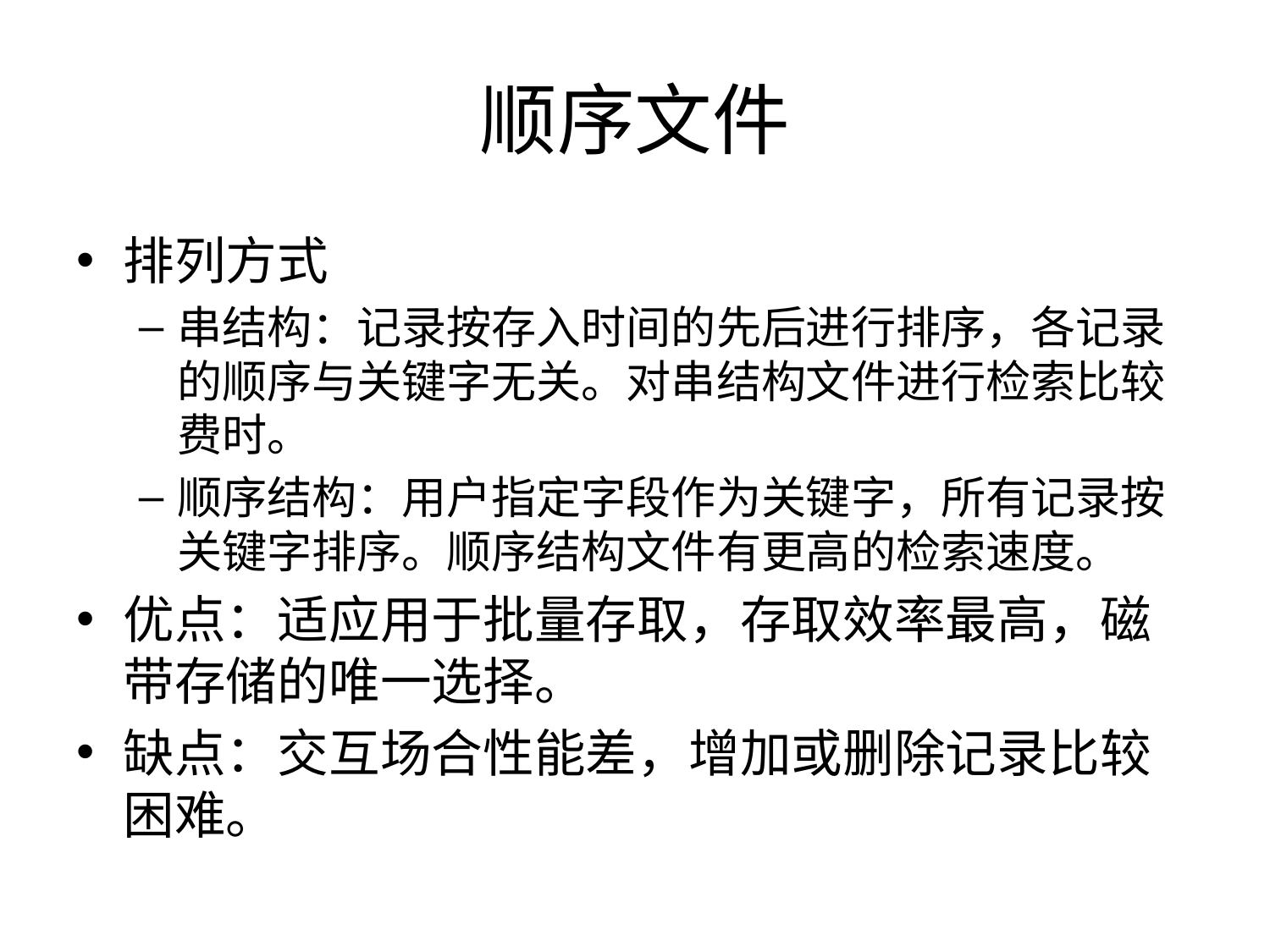

# 顺序文件
排列方式
串结构：记录按存入时间的先后进行排序，各记录的顺序与关键字无关。对串结构文件进行检索比较费时。
顺序结构：用户指定字段作为关键字，所有记录按关键字排序。顺序结构文件有更高的检索速度。
优点：适应用于批量存取，存取效率最高，磁带存储的唯一选择。
缺点：交互场合性能差，增加或删除记录比较困难。